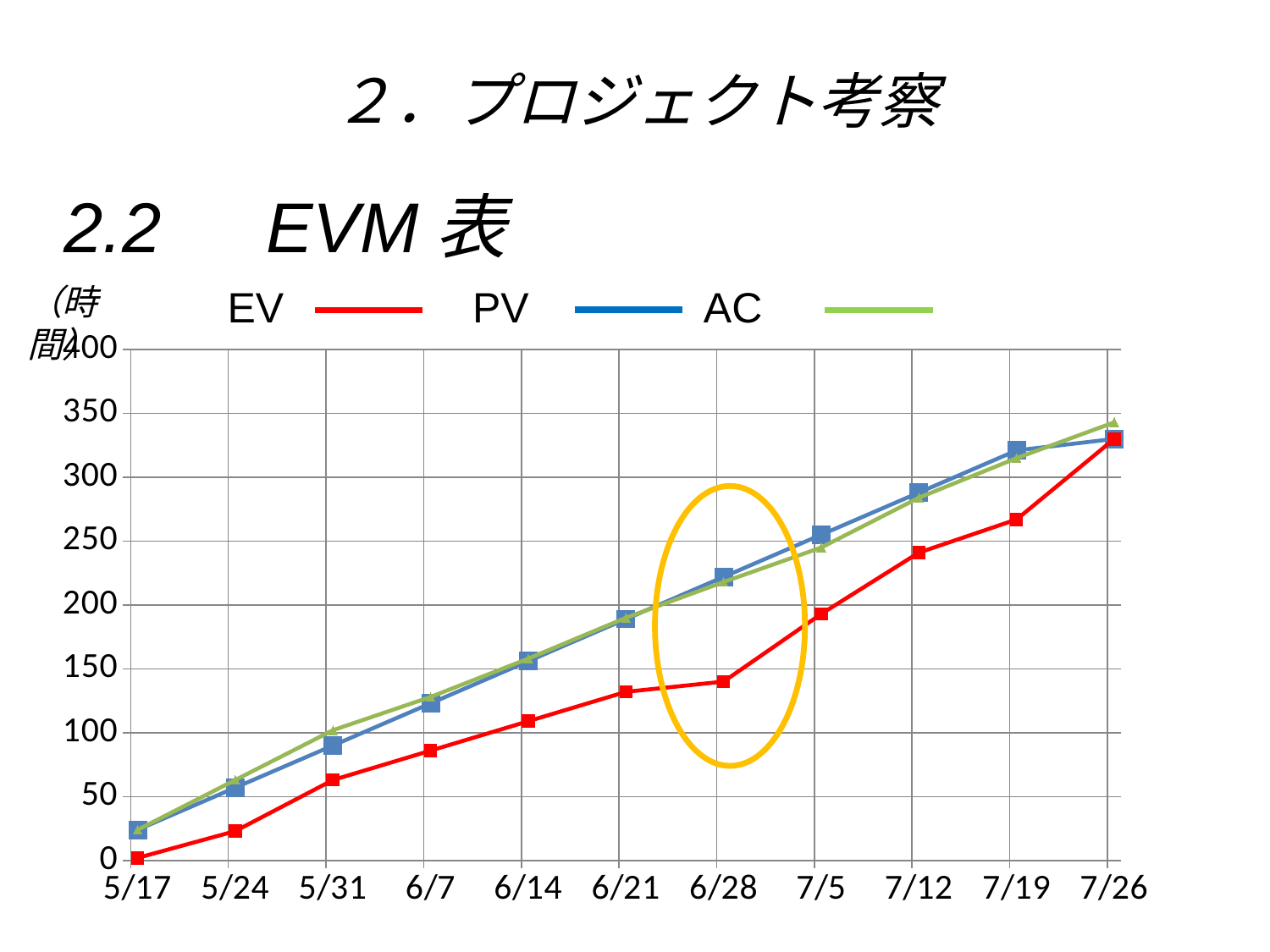

# ２．プロジェクト考察
2.2　EVM表
（時間）
EV                PV               AC

[unsupported chart]